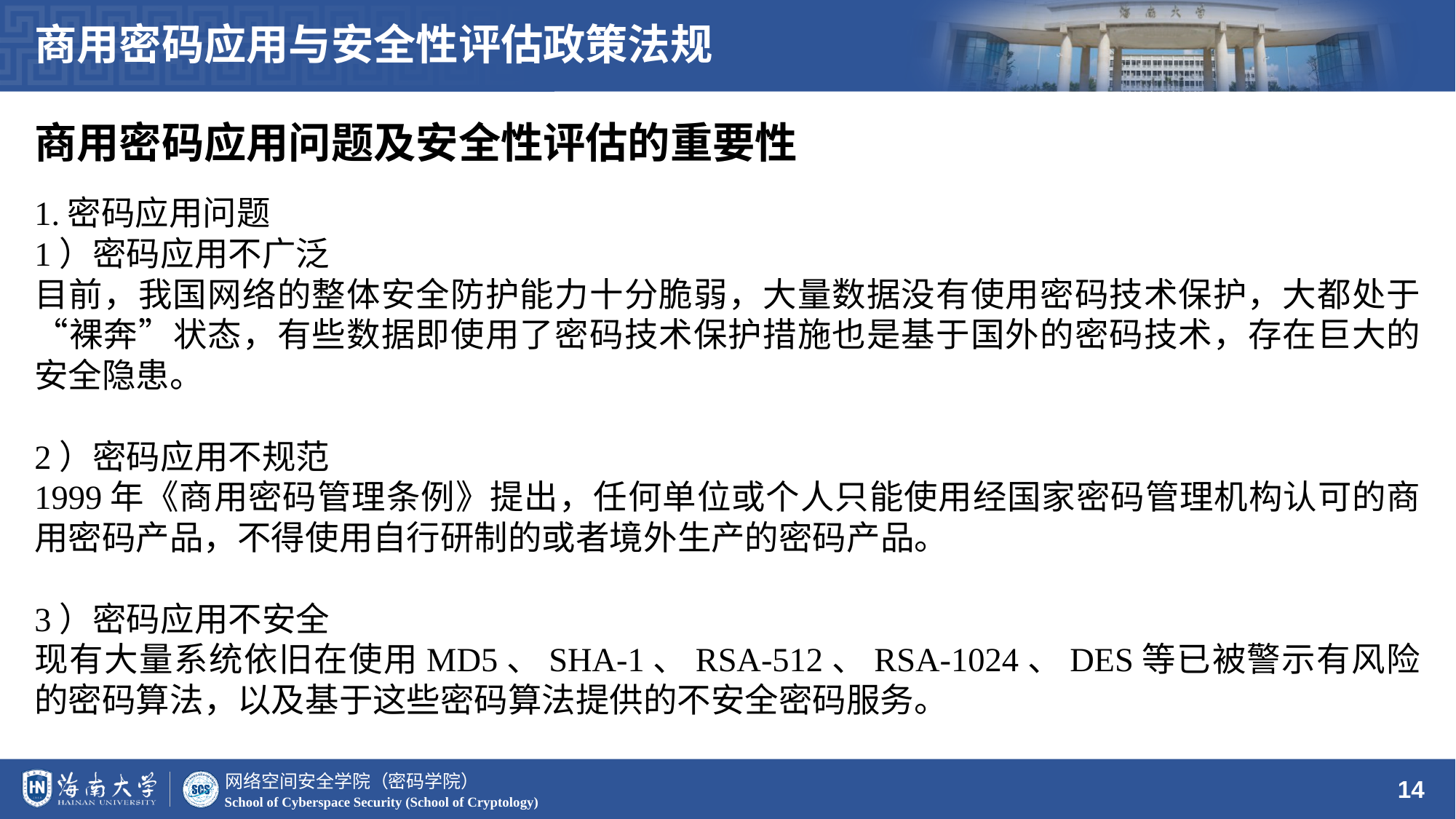

商用密码应用与安全性评估政策法规

商用密码应用问题及安全性评估的重要性
1.密码应用问题
1）密码应用不广泛
目前，我国网络的整体安全防护能力十分脆弱，大量数据没有使用密码技术保护，大都处于“裸奔”状态，有些数据即使用了密码技术保护措施也是基于国外的密码技术，存在巨大的安全隐患。

2）密码应用不规范
1999年《商用密码管理条例》提出，任何单位或个人只能使用经国家密码管理机构认可的商用密码产品，不得使用自行研制的或者境外生产的密码产品。

3）密码应用不安全
现有大量系统依旧在使用MD5、SHA-1、RSA-512、RSA-1024、DES等已被警示有风险的密码算法，以及基于这些密码算法提供的不安全密码服务。

14